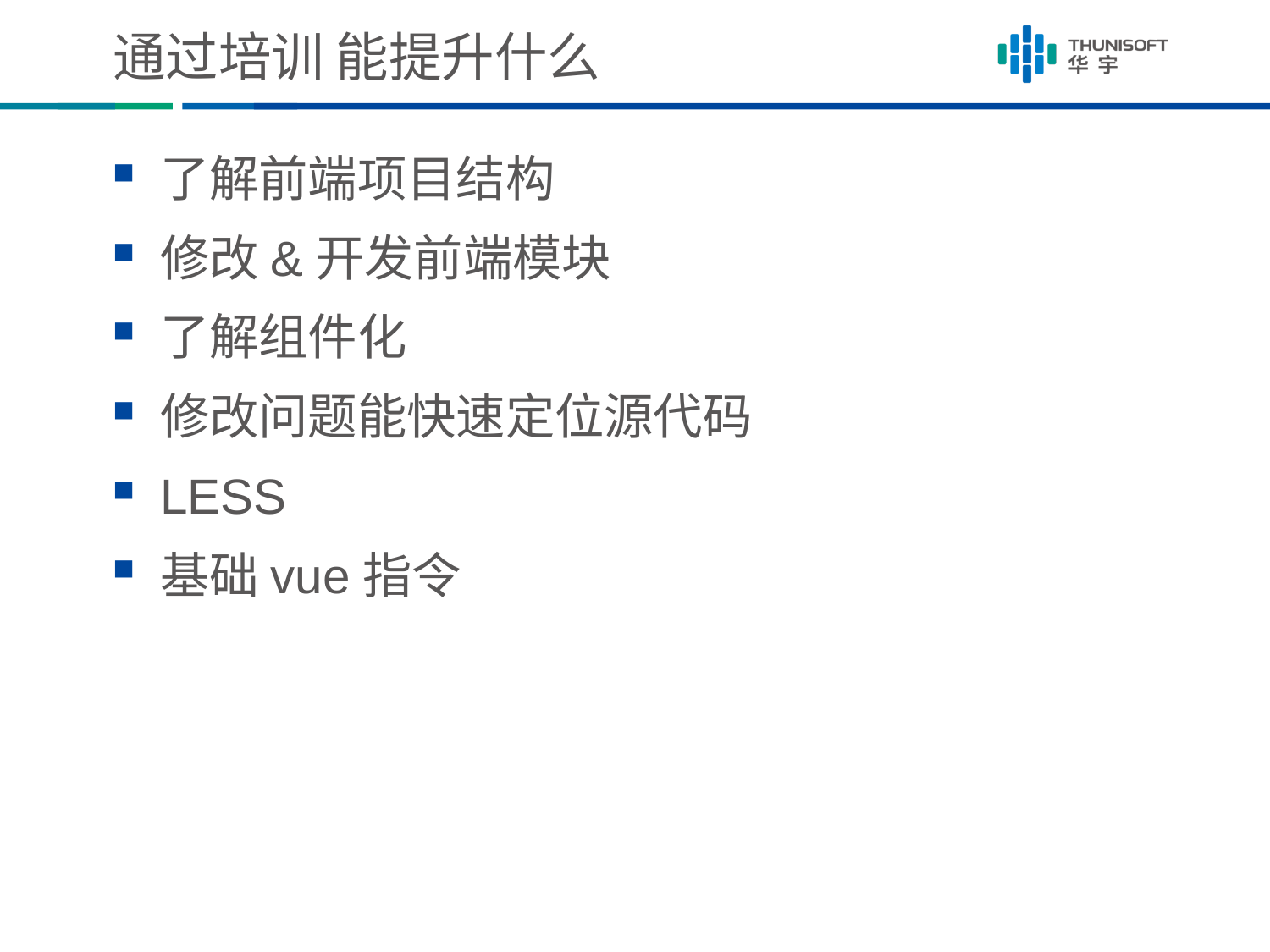

# 通过培训 能提升什么
了解前端项目结构
修改&开发前端模块
了解组件化
修改问题能快速定位源代码
LESS
基础vue指令

4